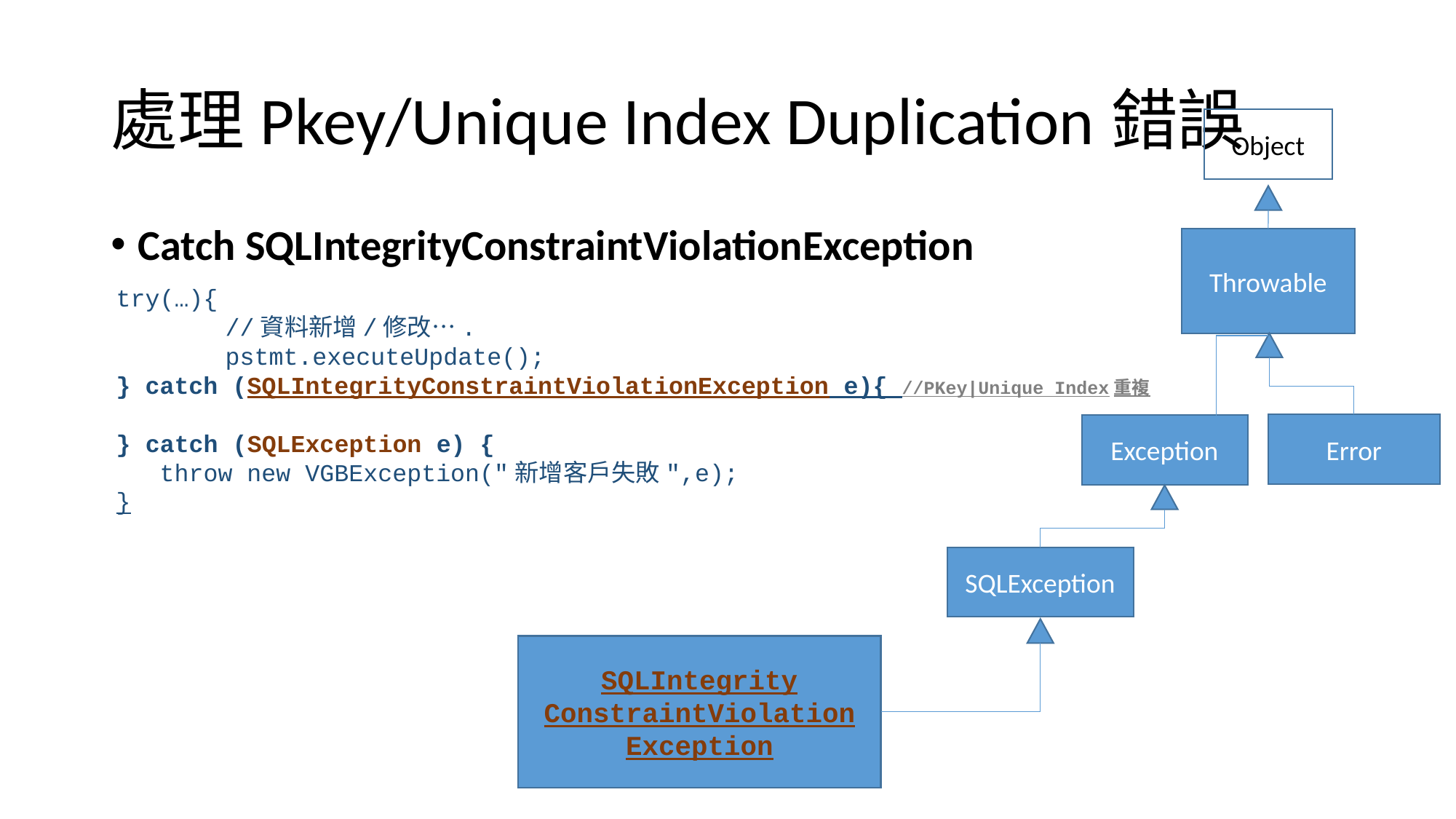

# 處理Pkey/Unique Index Duplication錯誤
Object

Catch SQLIntegrityConstraintViolationException
Throwable
try(…){
	//資料新增/修改….
	pstmt.executeUpdate();
} catch (SQLIntegrityConstraintViolationException e){ //PKey|Unique Index重複

} catch (SQLException e) {
   throw new VGBException("新增客戶失敗",e);
}

Error
Exception

SQLException

SQLIntegrity
ConstraintViolation
Exception